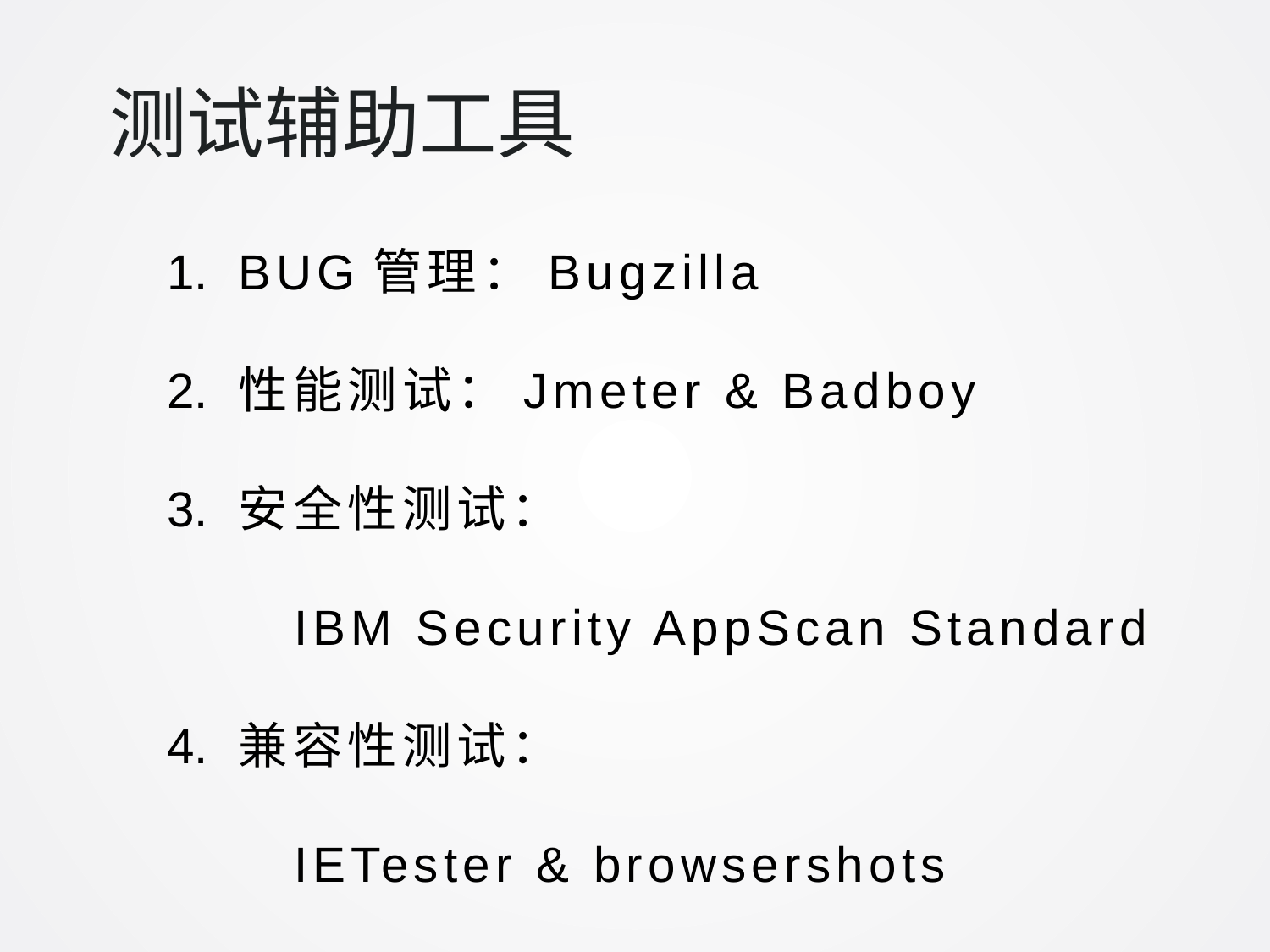

测试辅助工具
BUG管理：Bugzilla
性能测试：Jmeter & Badboy
安全性测试：
IBM Security AppScan Standard
兼容性测试：
	IETester & browsershots